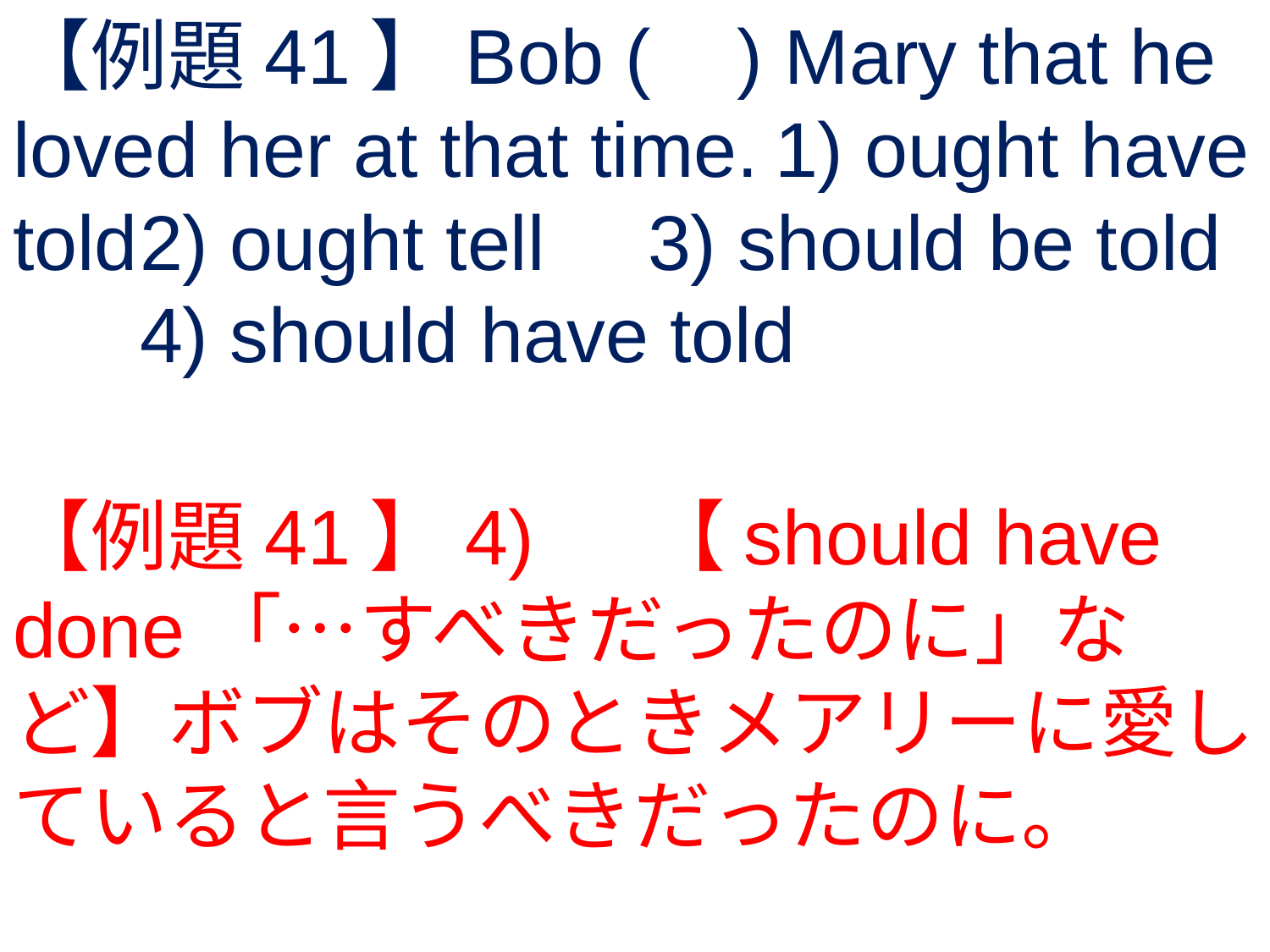

# 【例題41】Bob (    ) Mary that he loved her at that time.	1) ought have told	2) ought tell	3) should be told	4) should have told
【例題41】4) 	【should have done「…すべきだったのに」など】ボブはそのときメアリーに愛していると言うべきだったのに。